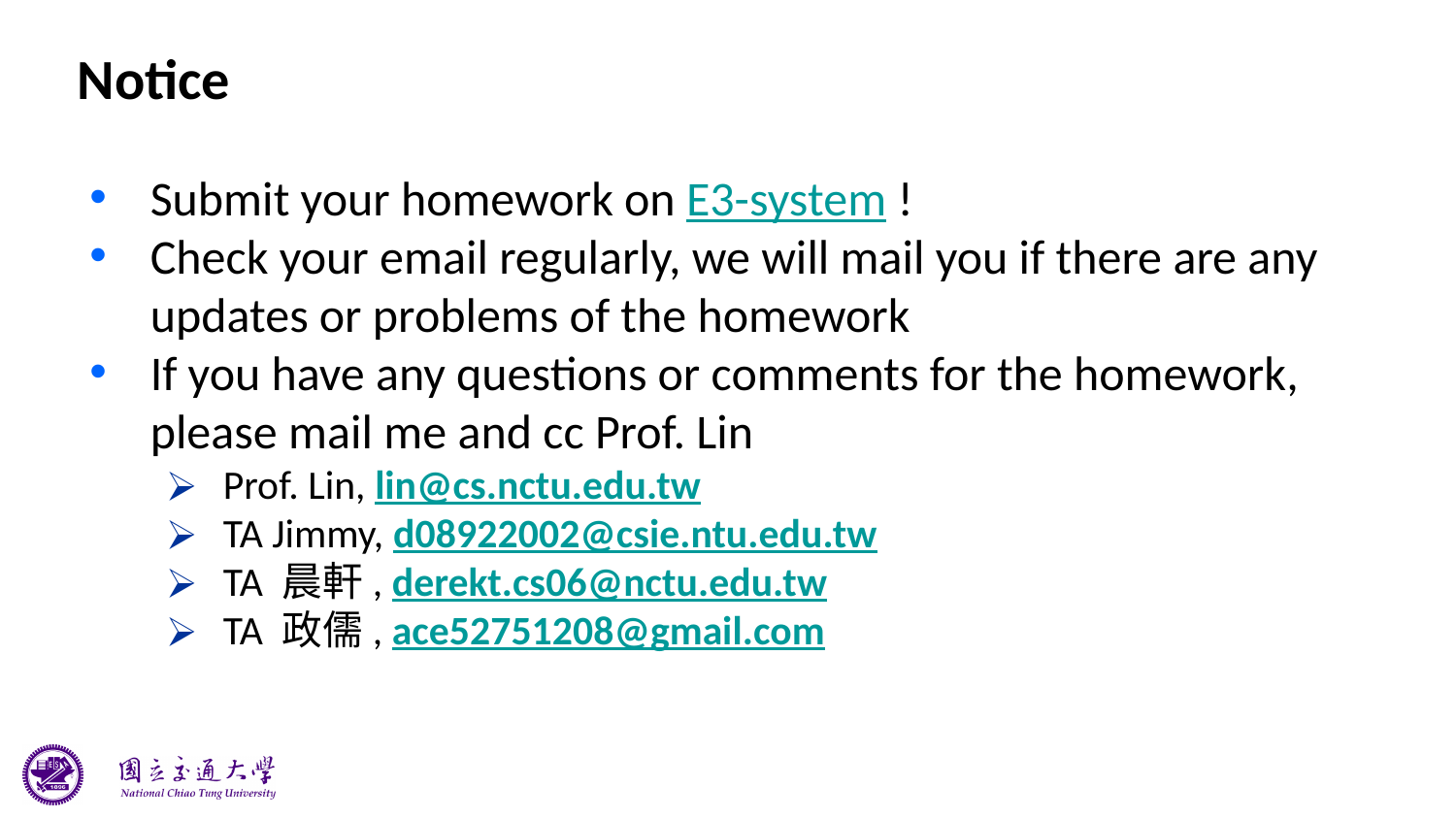

# Notice
Submit your homework on E3-system !
Check your email regularly, we will mail you if there are any  updates or problems of the homework
If you have any questions or comments for the homework, please mail me and cc Prof. Lin
Prof. Lin, lin@cs.nctu.edu.tw
TA Jimmy, d08922002@csie.ntu.edu.tw
TA 晨軒, derekt.cs06@nctu.edu.tw
TA 政儒, ace52751208@gmail.com